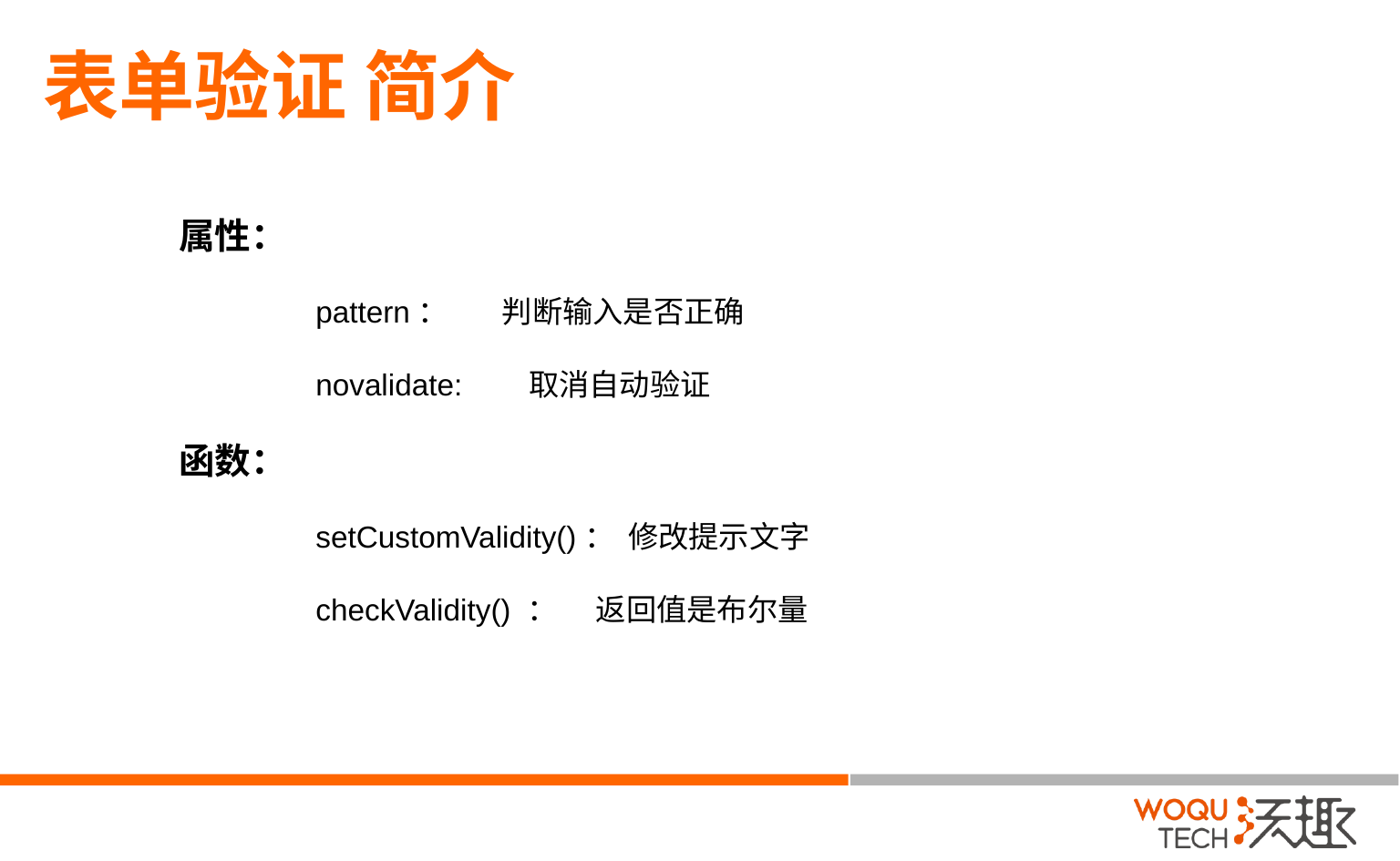

表单验证 简介
属性：
	pattern：        判断输入是否正确
	novalidate:       取消自动验证

函数：
	setCustomValidity()：  修改提示文字
	checkValidity() ： 	 返回值是布尔量